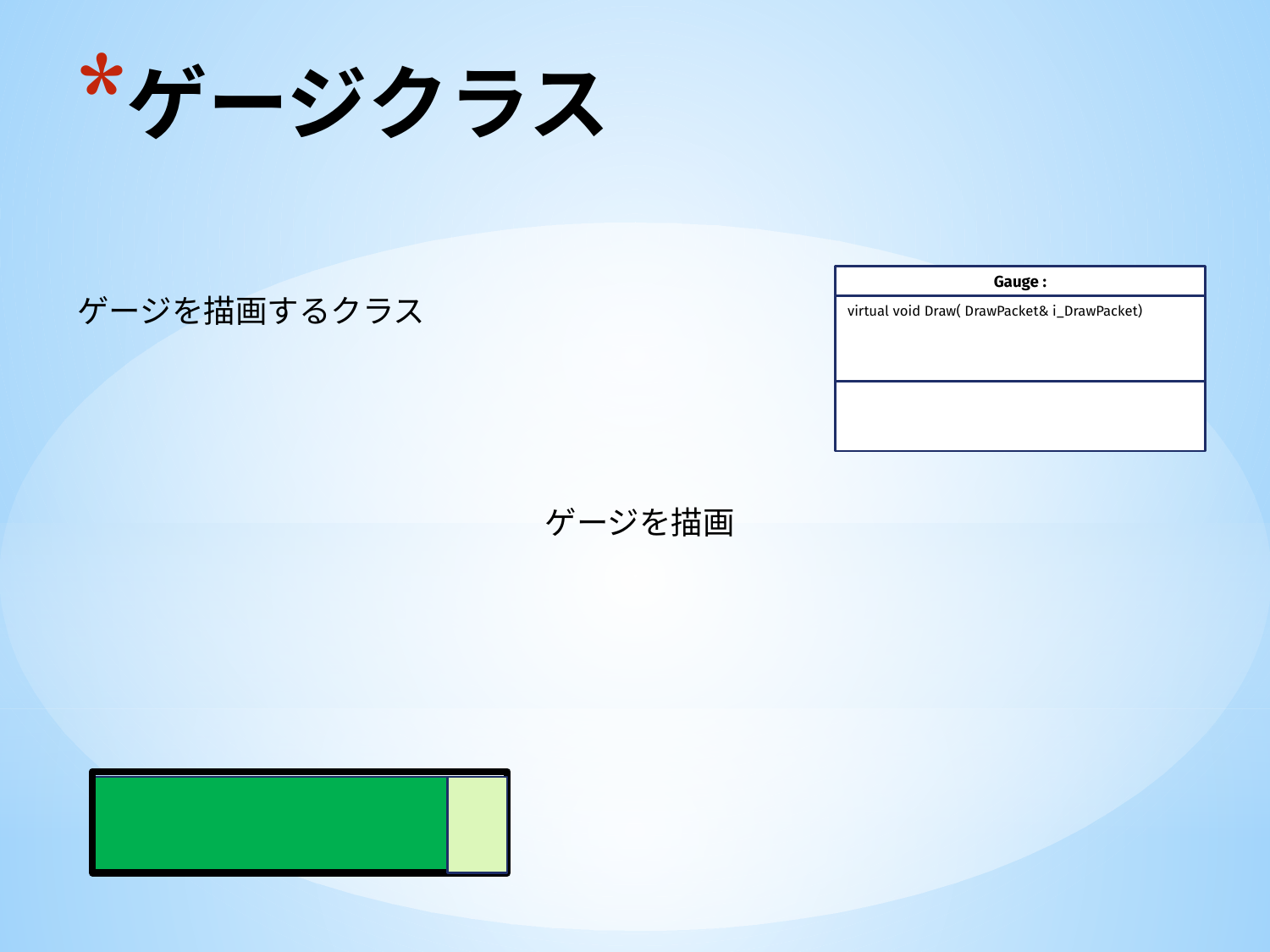

# ゲージクラス
Gauge :
virtual void Draw( DrawPacket& i_DrawPacket)

ゲージを描画するクラス

ゲージを描画